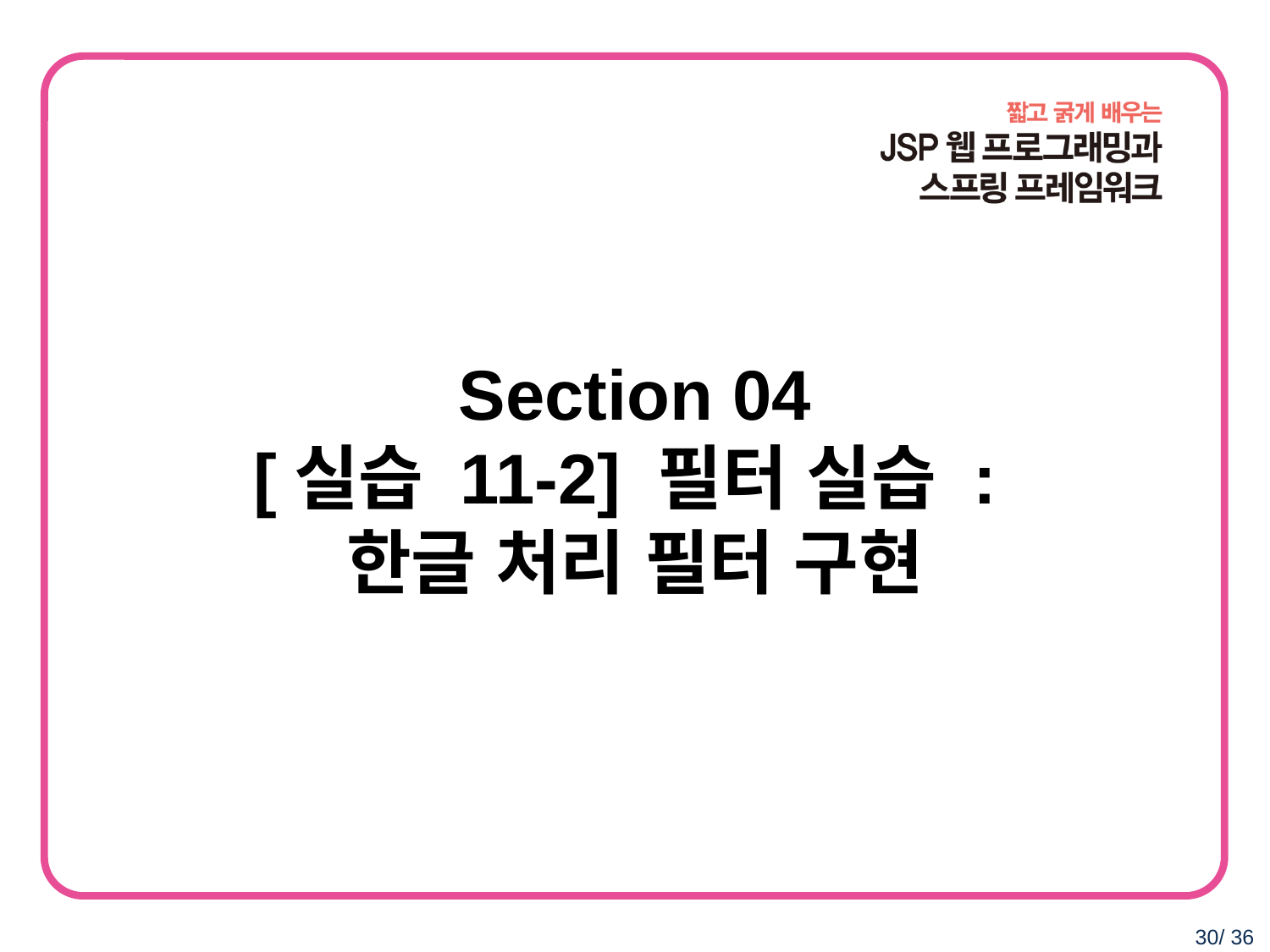

Section 04
[실습 11-2] 필터 실습 :
한글 처리 필터 구현